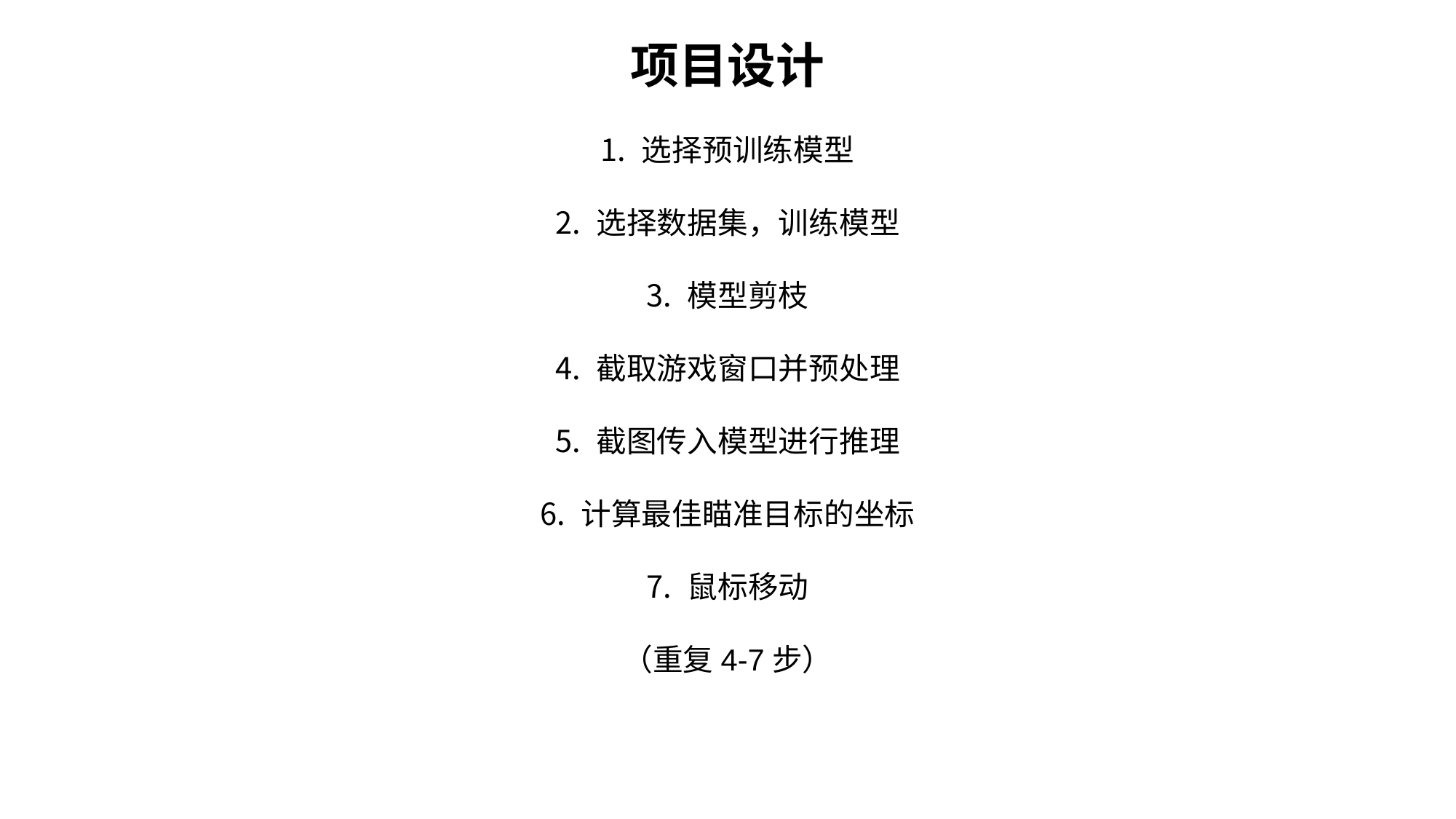

项目设计
选择预训练模型

选择数据集，训练模型

模型剪枝

截取游戏窗口并预处理

截图传入模型进行推理

计算最佳瞄准目标的坐标

鼠标移动

（重复4-7步）